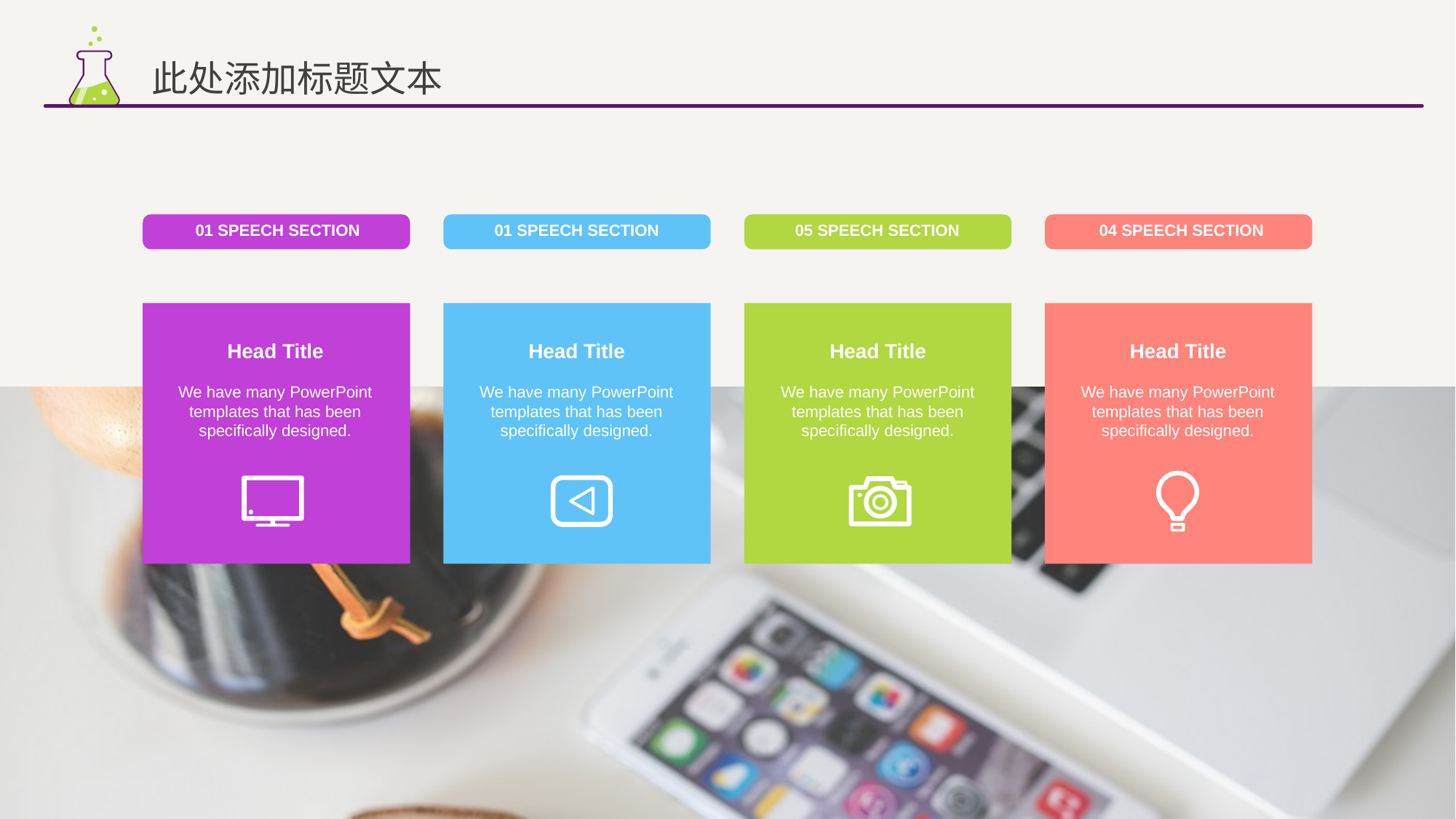

此处添加标题文本

01 SPEECH SECTION
01 SPEECH SECTION
05 SPEECH SECTION
04 SPEECH SECTION

Head Title

We have many PowerPoint templates that has been specifically designed.
Head Title

We have many PowerPoint templates that has been specifically designed.
Head Title

We have many PowerPoint templates that has been specifically designed.
Head Title

We have many PowerPoint templates that has been specifically designed.